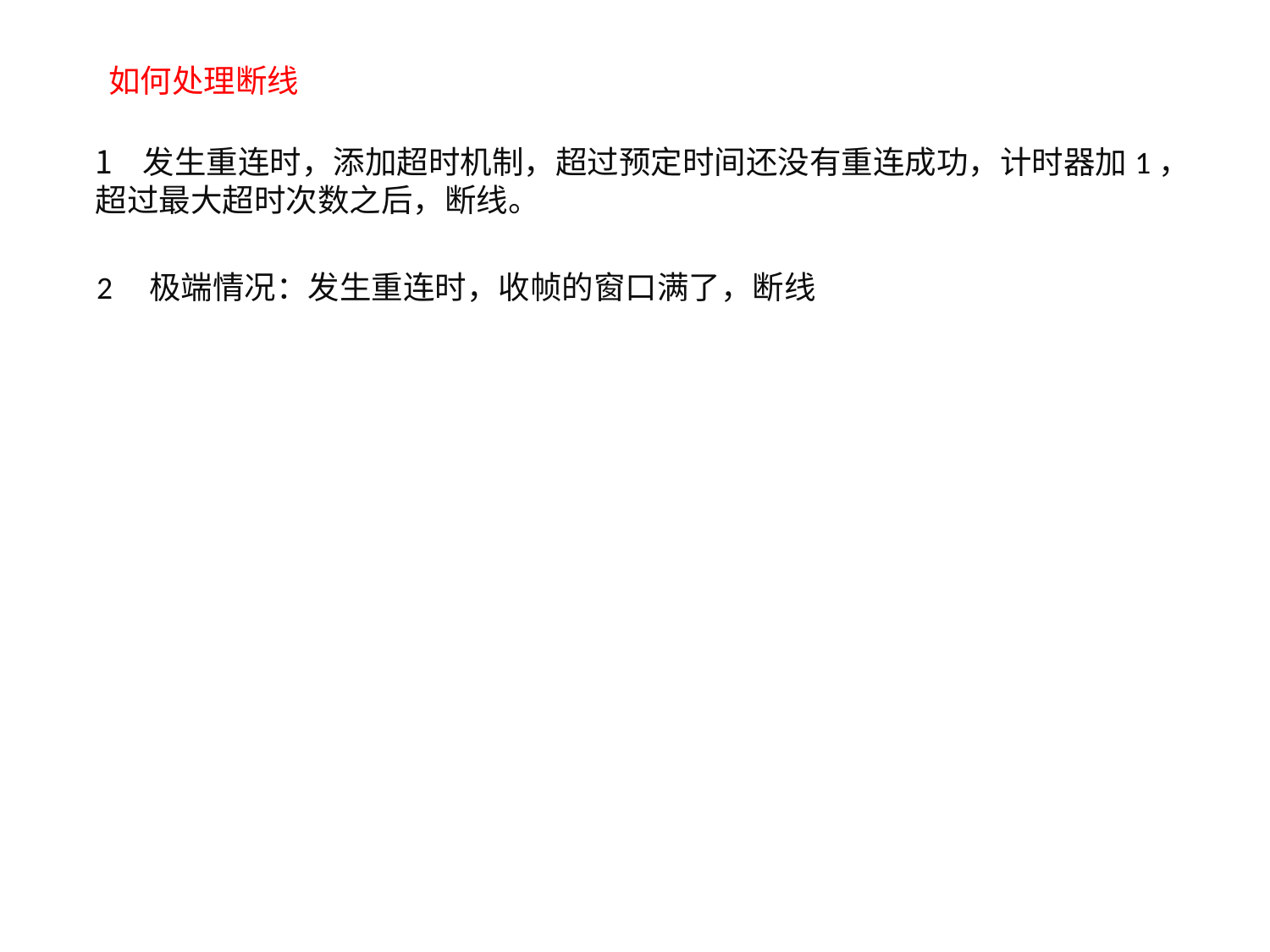

如何处理断线
发生重连时，添加超时机制，超过预定时间还没有重连成功，计时器加1，
超过最大超时次数之后，断线。
2    极端情况：发生重连时，收帧的窗口满了，断线